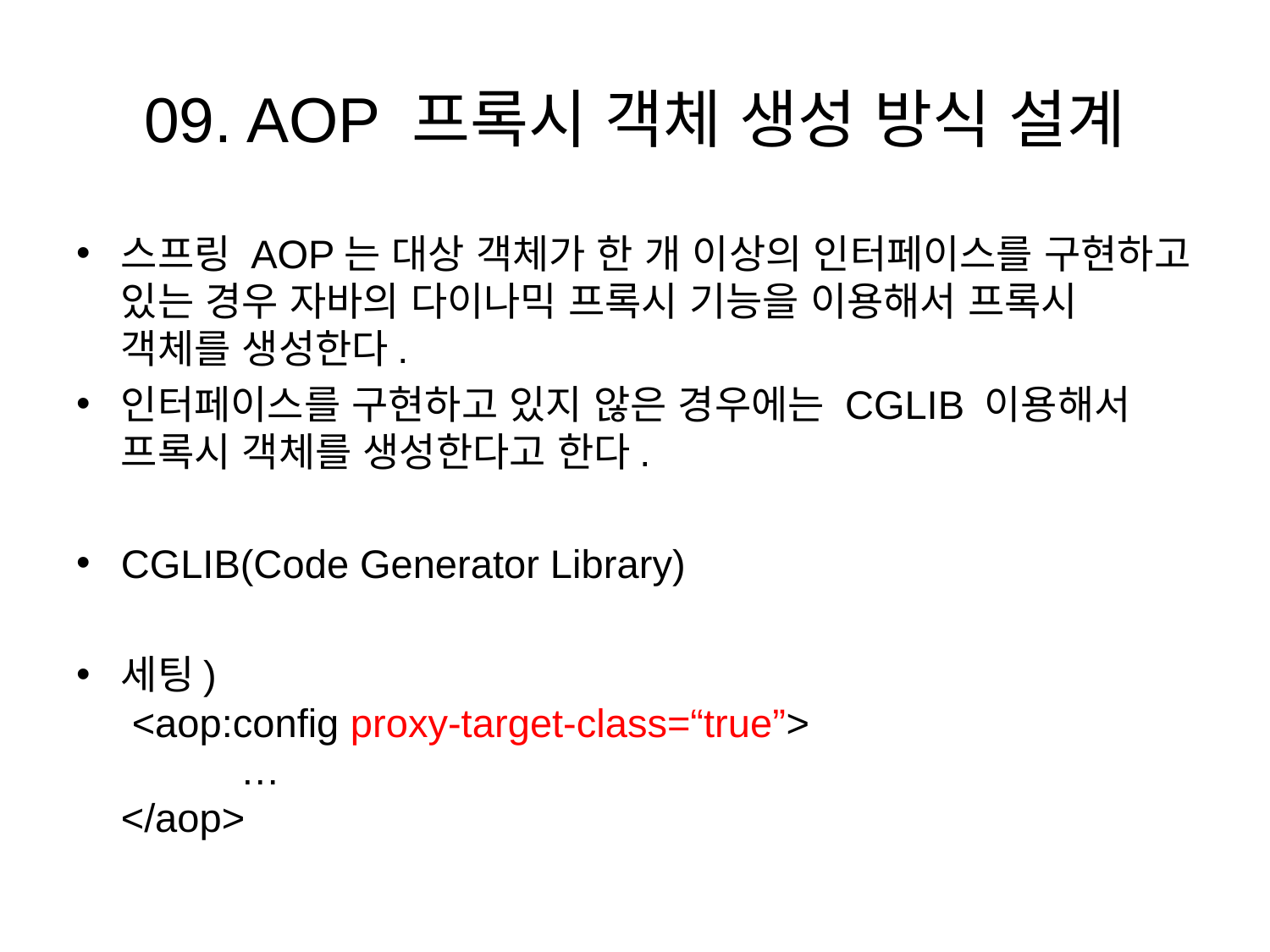

# 09. AOP 프록시 객체 생성 방식 설계
스프링 AOP는 대상 객체가 한 개 이상의 인터페이스를 구현하고 있는 경우 자바의 다이나믹 프록시 기능을 이용해서 프록시 객체를 생성한다.
인터페이스를 구현하고 있지 않은 경우에는 CGLIB 이용해서 프록시 객체를 생성한다고 한다.

CGLIB(Code Generator Library)

세팅)
 <aop:config proxy-target-class=“true”>
	…
</aop>